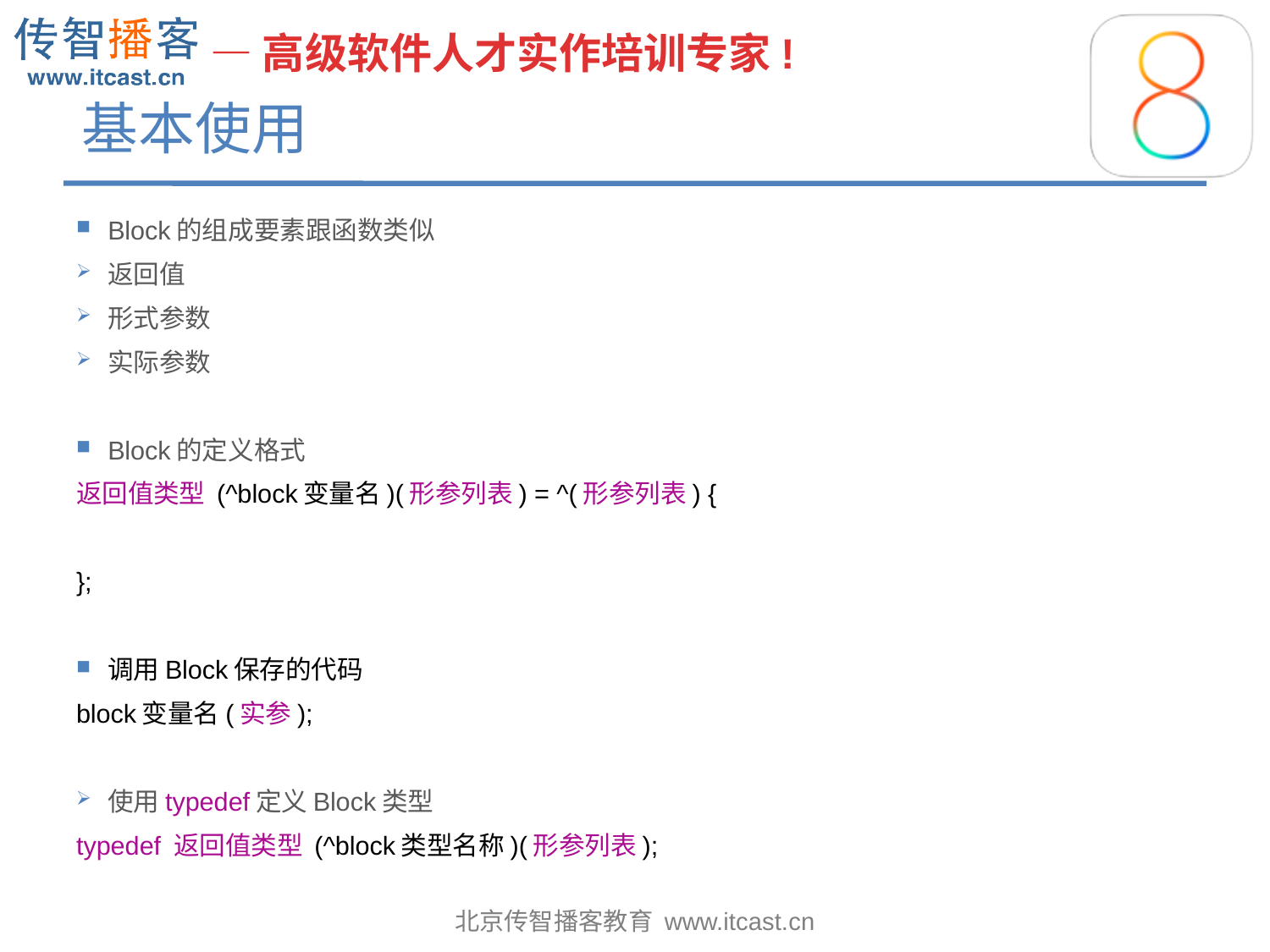

# 基本使用
Block的组成要素跟函数类似
返回值
形式参数
实际参数

Block的定义格式
返回值类型 (^block变量名)(形参列表) = ^(形参列表) {

};

调用Block保存的代码
block变量名(实参);

使用typedef定义Block类型
typedef 返回值类型 (^block类型名称)(形参列表);